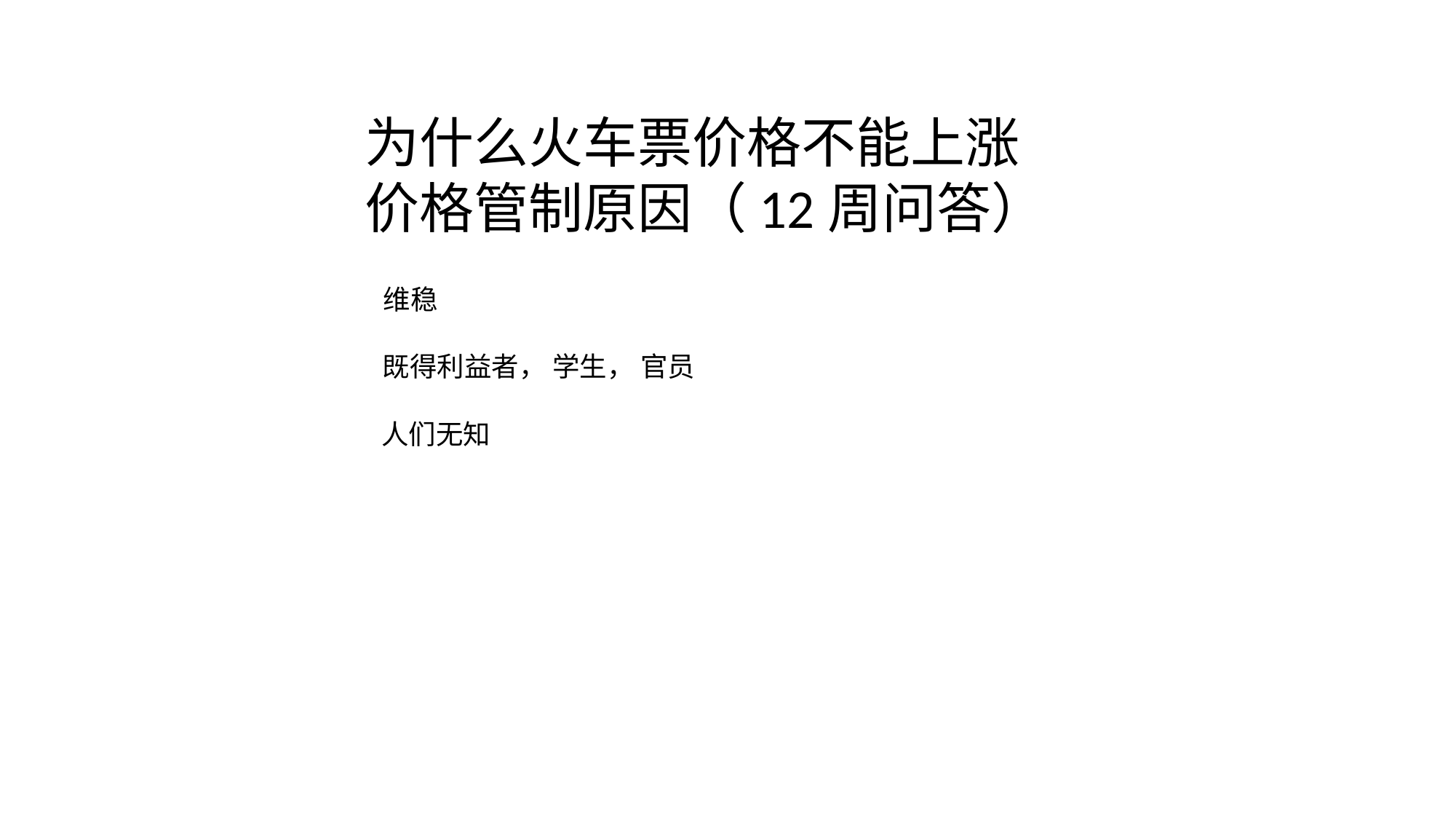

为什么火车票价格不能上涨
价格管制原因（12周问答）
维稳
既得利益者， 学生， 官员
人们无知